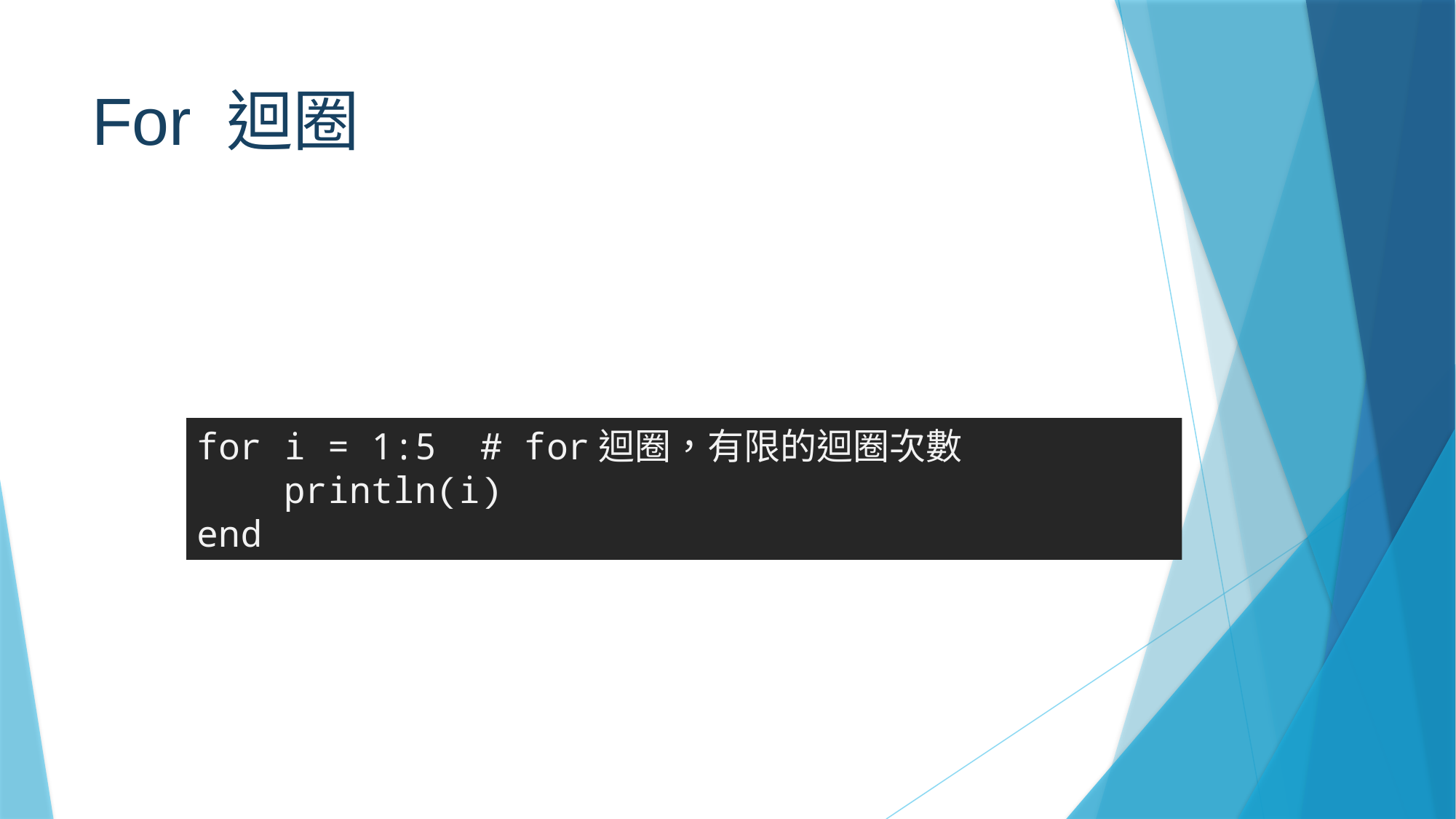

# For 迴圈

for i = 1:5  # for迴圈，有限的迴圈次數
    println(i)
end